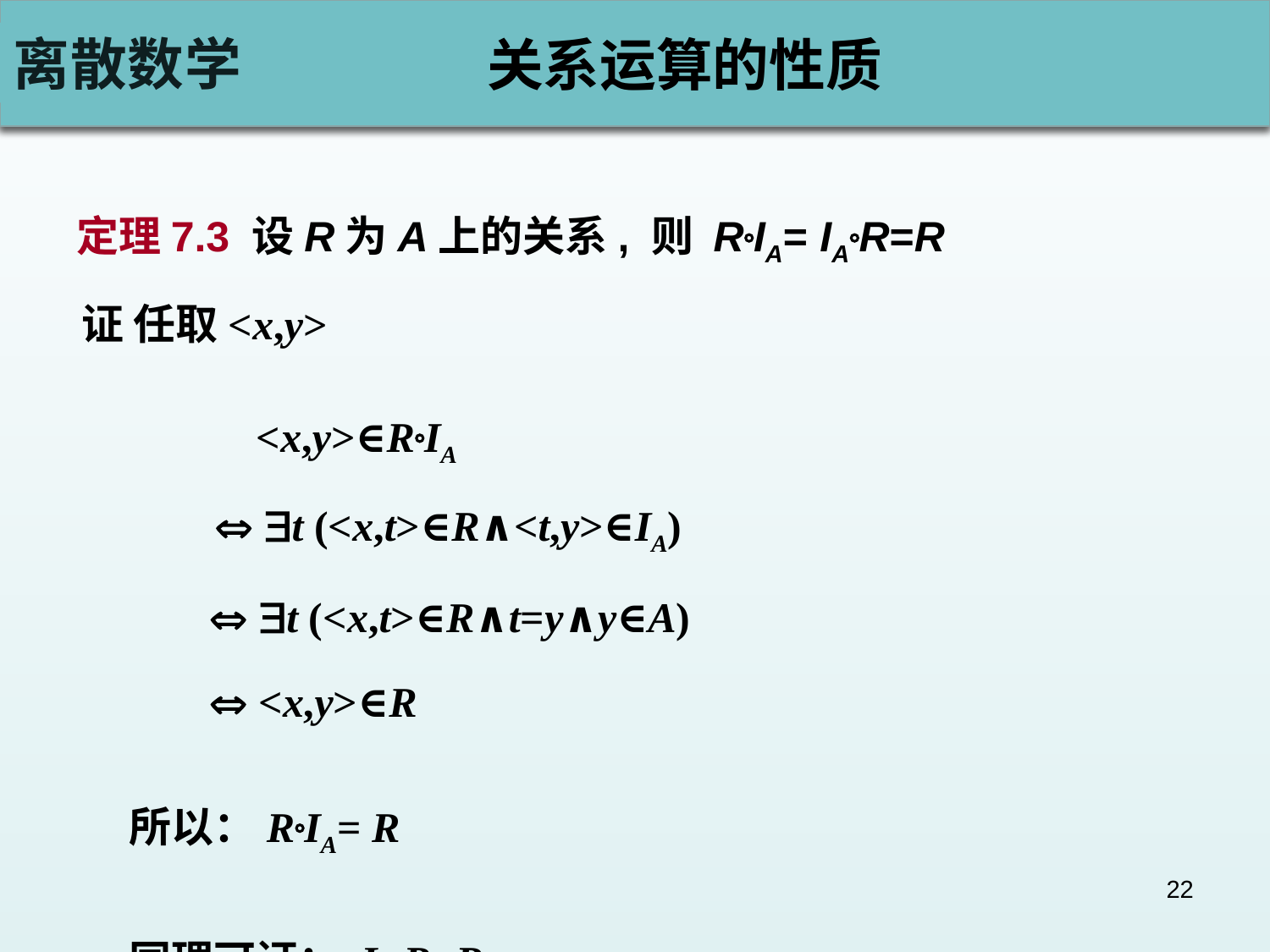

# 关系运算的性质
定理7.3 设R为A上的关系, 则 R°IA= IA°R=R
证 任取<x,y>
            <x,y>∈R°IA
        ⇔ ∃t (<x,t>∈R∧<t,y>∈IA)
            ⇔ ∃t (<x,t>∈R∧t=y∧y∈A)
            ⇔ <x,y>∈R
	所以：R°IA= R
	同理可证： IA°R=R

22